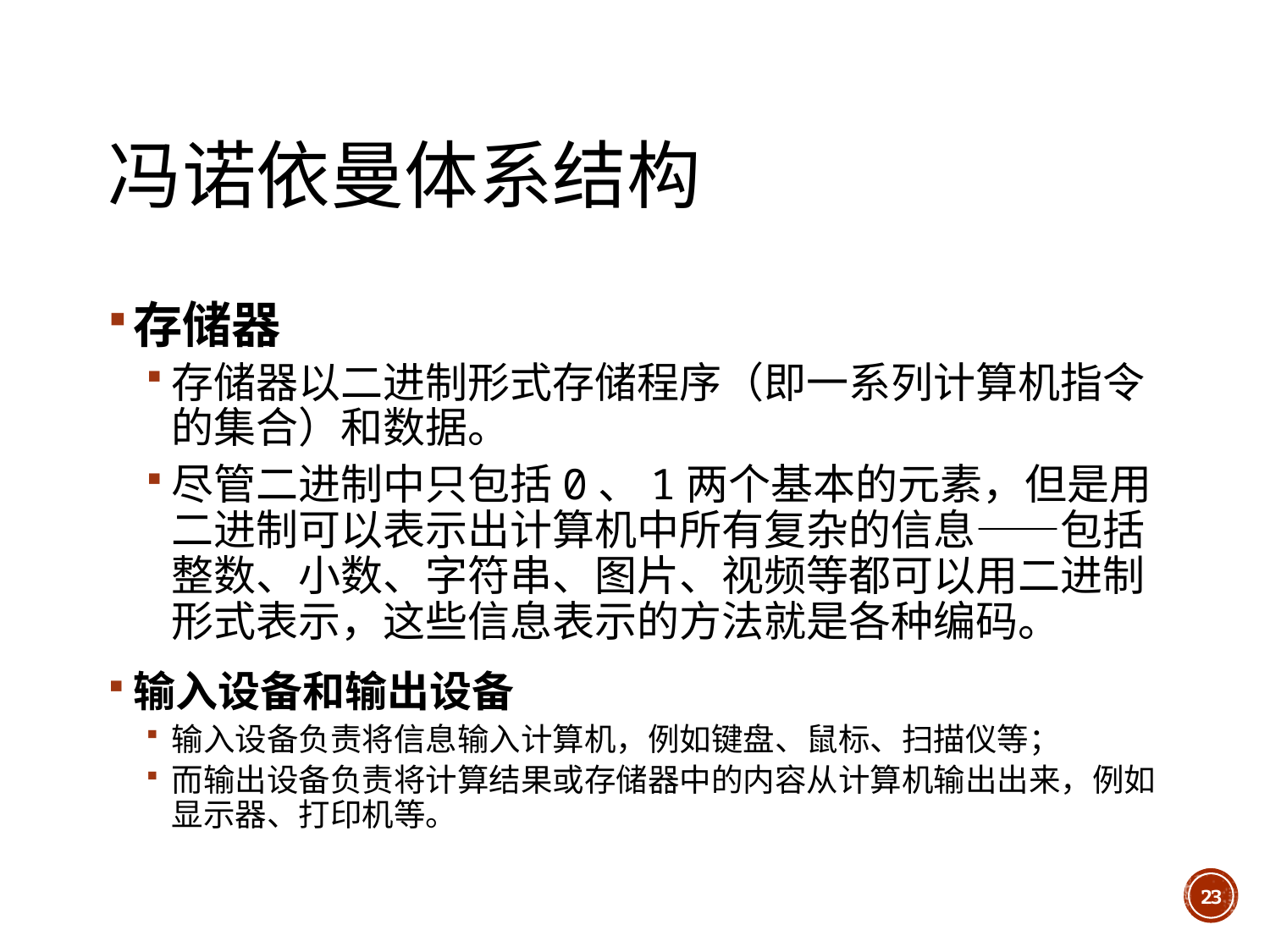

# 冯诺依曼体系结构
存储器
存储器以二进制形式存储程序（即一系列计算机指令的集合）和数据。
尽管二进制中只包括0、1两个基本的元素，但是用二进制可以表示出计算机中所有复杂的信息——包括整数、小数、字符串、图片、视频等都可以用二进制形式表示，这些信息表示的方法就是各种编码。
输入设备和输出设备
输入设备负责将信息输入计算机，例如键盘、鼠标、扫描仪等；
而输出设备负责将计算结果或存储器中的内容从计算机输出出来，例如显示器、打印机等。

23